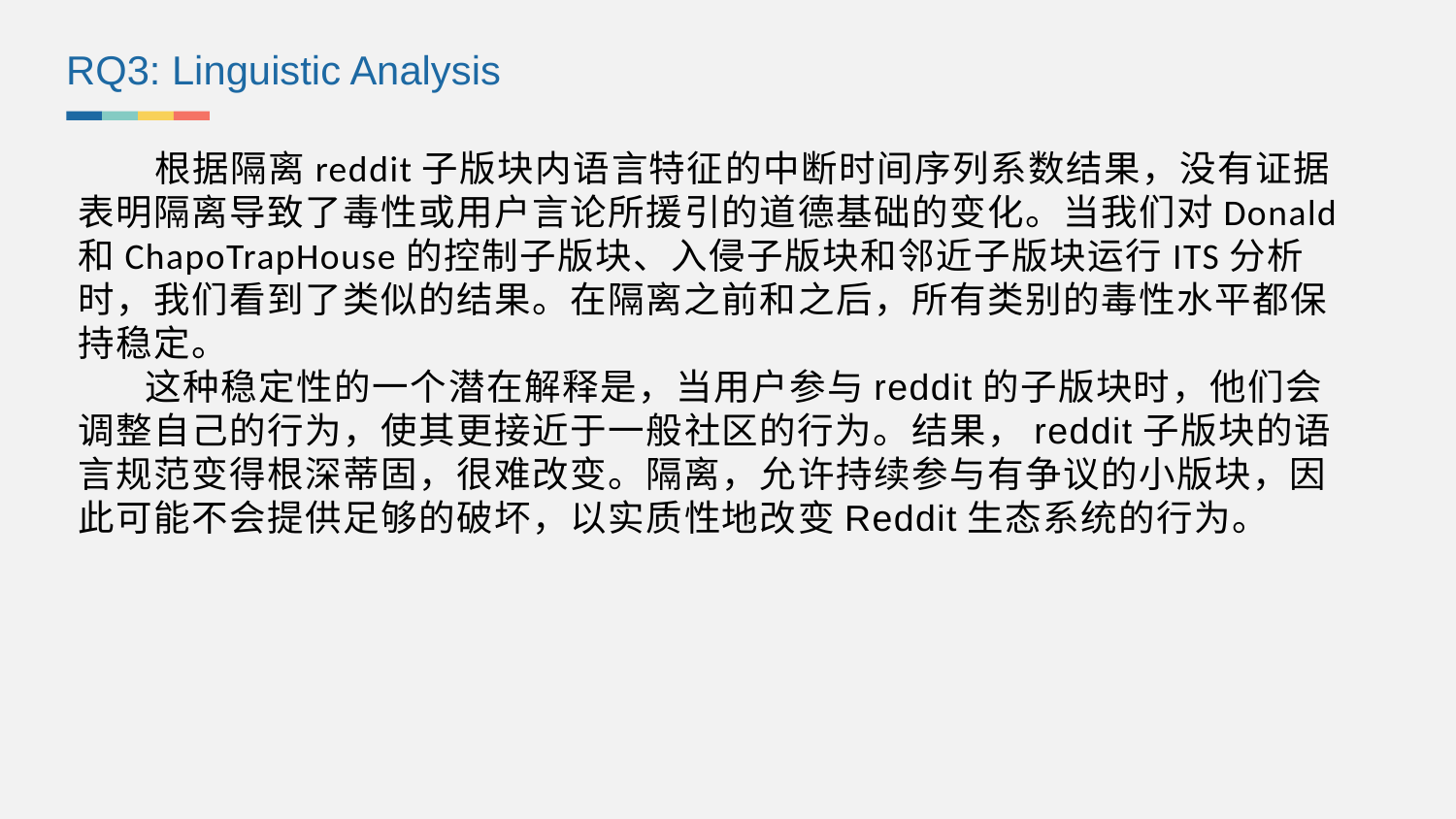

RQ3: Linguistic Analysis

       根据隔离reddit子版块内语言特征的中断时间序列系数结果，没有证据表明隔离导致了毒性或用户言论所援引的道德基础的变化。当我们对Donald和ChapoTrapHouse的控制子版块、入侵子版块和邻近子版块运行ITS分析时，我们看到了类似的结果。在隔离之前和之后，所有类别的毒性水平都保持稳定。
      这种稳定性的一个潜在解释是，当用户参与reddit的子版块时，他们会调整自己的行为，使其更接近于一般社区的行为。结果，reddit子版块的语言规范变得根深蒂固，很难改变。隔离，允许持续参与有争议的小版块，因此可能不会提供足够的破坏，以实质性地改变Reddit生态系统的行为。